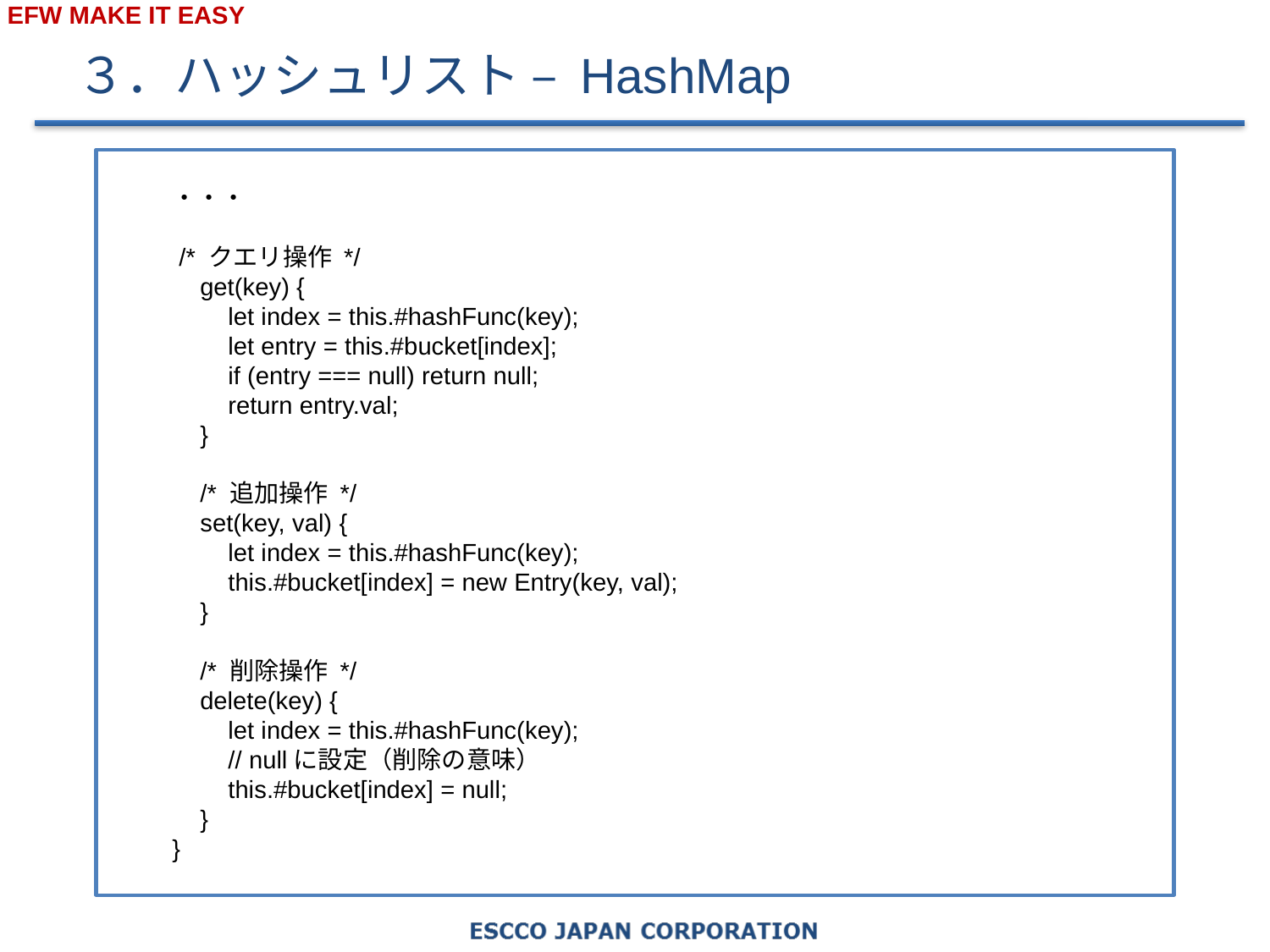

# ３．ハッシュリスト – HashMap
・・・

 /* クエリ操作 */
    get(key) {
        let index = this.#hashFunc(key);
        let entry = this.#bucket[index];
        if (entry === null) return null;
        return entry.val;
    }

    /* 追加操作 */
    set(key, val) {
        let index = this.#hashFunc(key);
        this.#bucket[index] = new Entry(key, val);
    }

    /* 削除操作 */
    delete(key) {
        let index = this.#hashFunc(key);
        // nullに設定（削除の意味）
        this.#bucket[index] = null;
    }
}